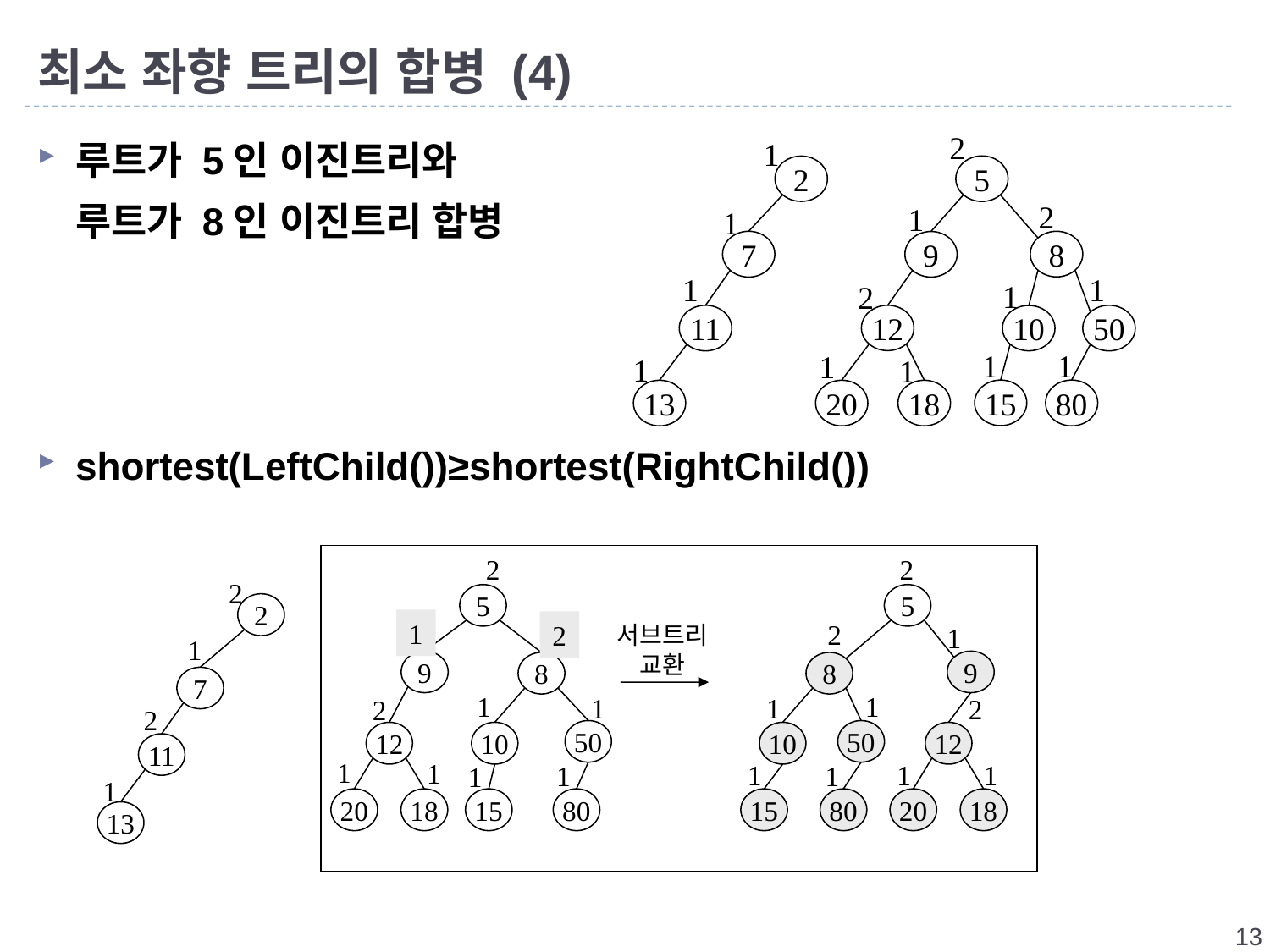

# 최소 좌향 트리의 합병 (4)
루트가 5인 이진트리와
루트가 8인 이진트리 합병

shortest(LeftChild())≥shortest(RightChild())

2
1
5
2
2
1
1
7
8
9
1
1
1
2
11
12
50
10
1
1
1
1
1
15
80
13
20
18

2
2
2
5
5
2
1
2
2
서브트리
교환
1
1
9
9
8
8
7

1
1
1
1
2
2
2
50
50
12
10
10
12
11
1
1
1
1
1
1
1
1
1
20
18
15
80
15
80
20
18
13
13